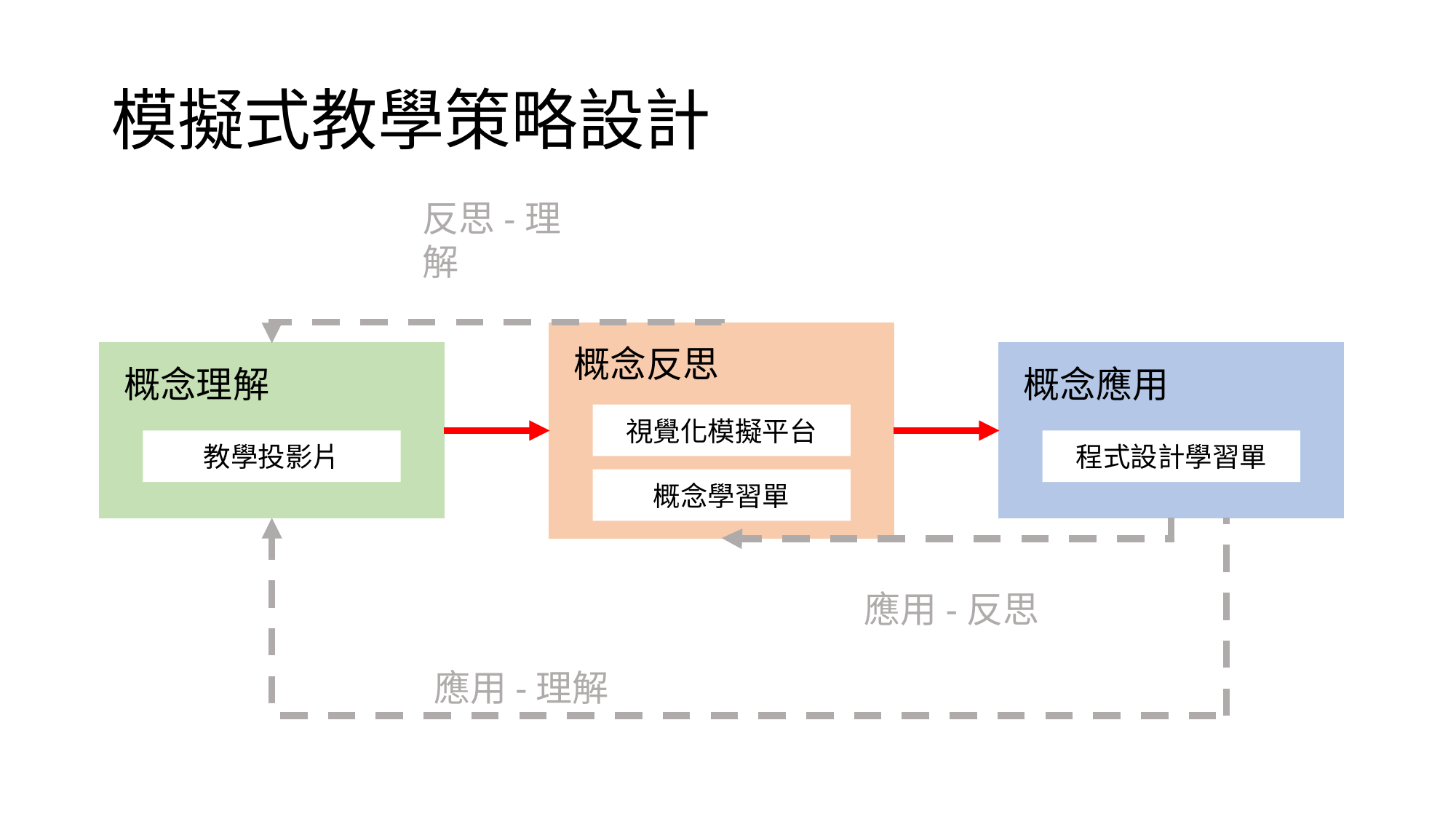

# 模擬式教學策略設計
反思-理解

概念反思
視覺化模擬平台
概念學習單

概念應用
程式設計學習單

概念理解
教學投影片
應用-反思
應用-理解